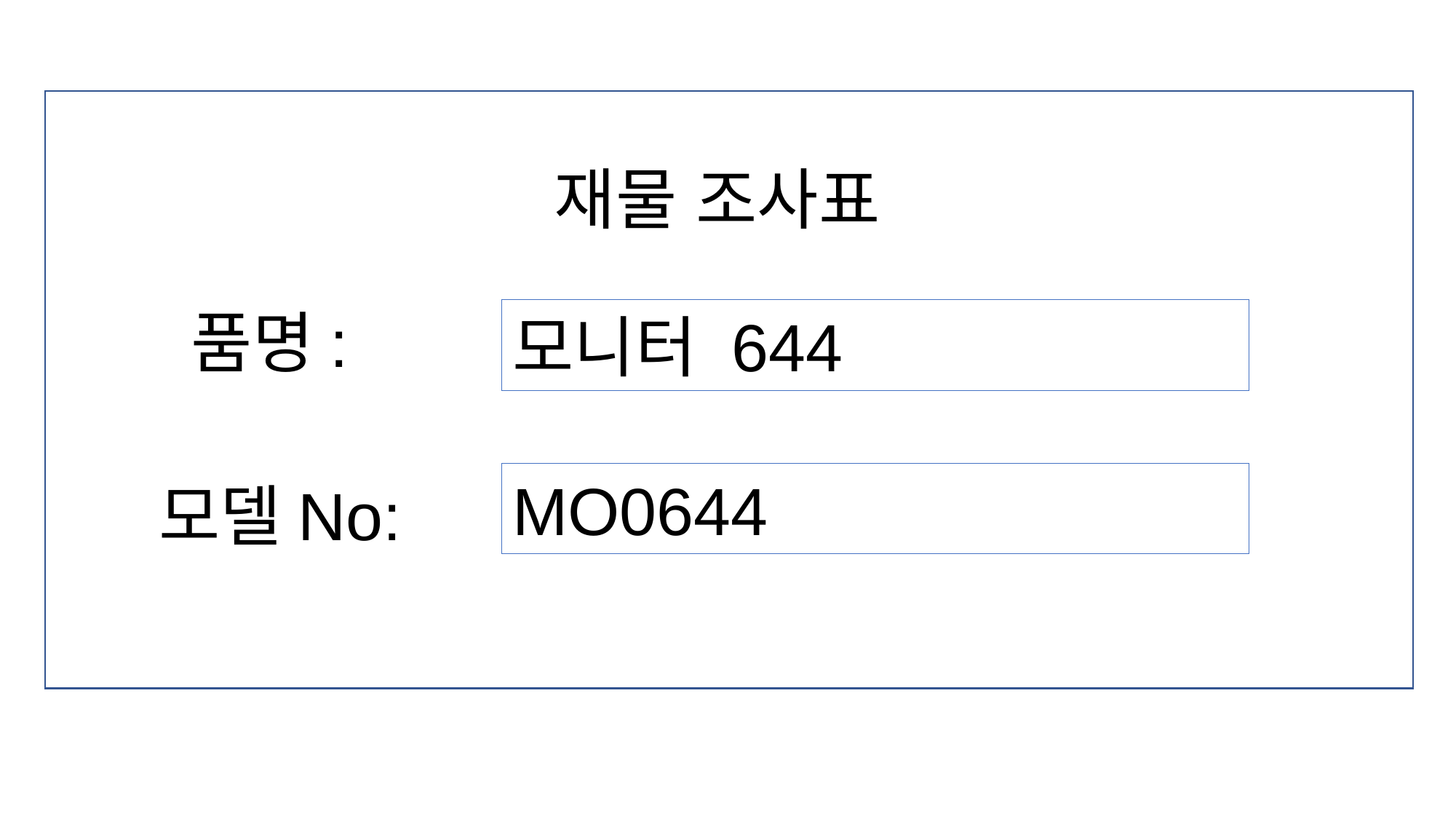

재물 조사표
품명:
모니터 644
MO0644
모델No: